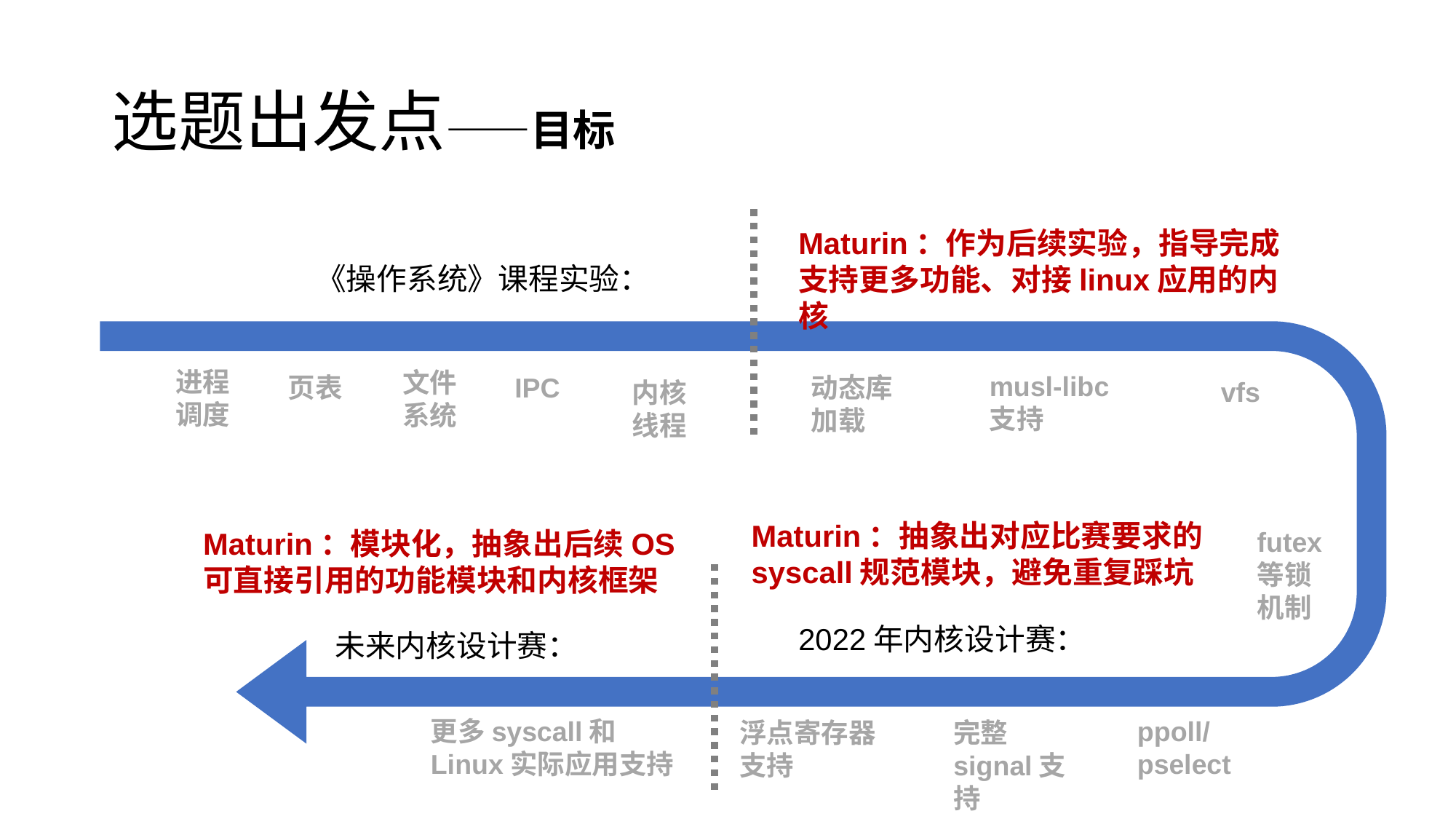

# 选题出发点——目标
Maturin：作为后续实验，指导完成支持更多功能、对接linux应用的内核
《操作系统》课程实验：
进程调度
文件系统
musl-libc支持
页表
动态库加载
IPC
vfs
内核线程
Maturin：抽象出对应比赛要求的syscall规范模块，避免重复踩坑
Maturin：模块化，抽象出后续OS可直接引用的功能模块和内核框架
futex
等锁机制
2022年内核设计赛：
未来内核设计赛：
更多syscall和Linux实际应用支持
ppoll/pselect
浮点寄存器支持
完整signal支持